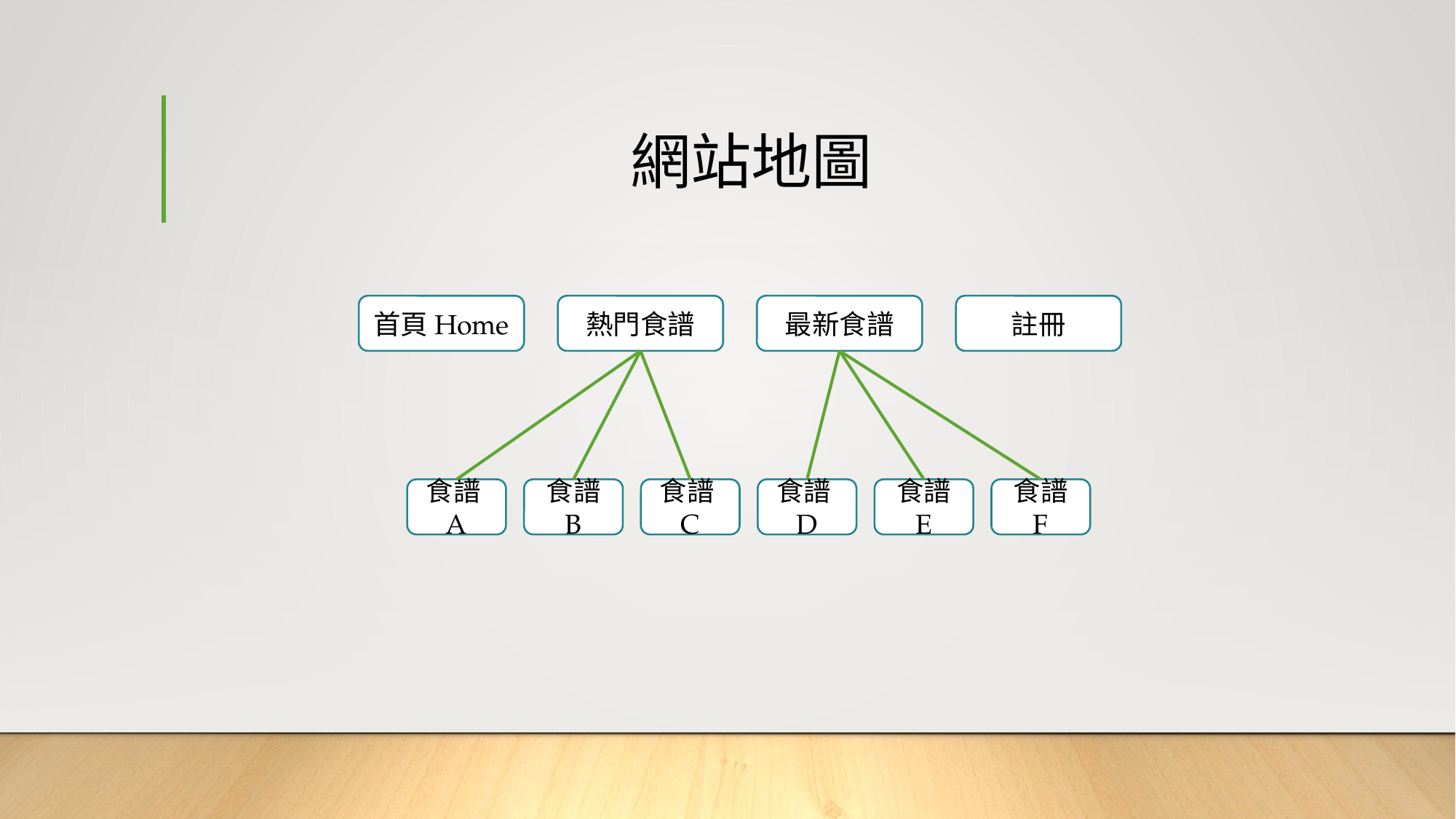

# 網站地圖
首頁Home
熱門食譜
最新食譜
註冊
食譜A
食譜
B
食譜C
食譜D
食譜
E
食譜
F